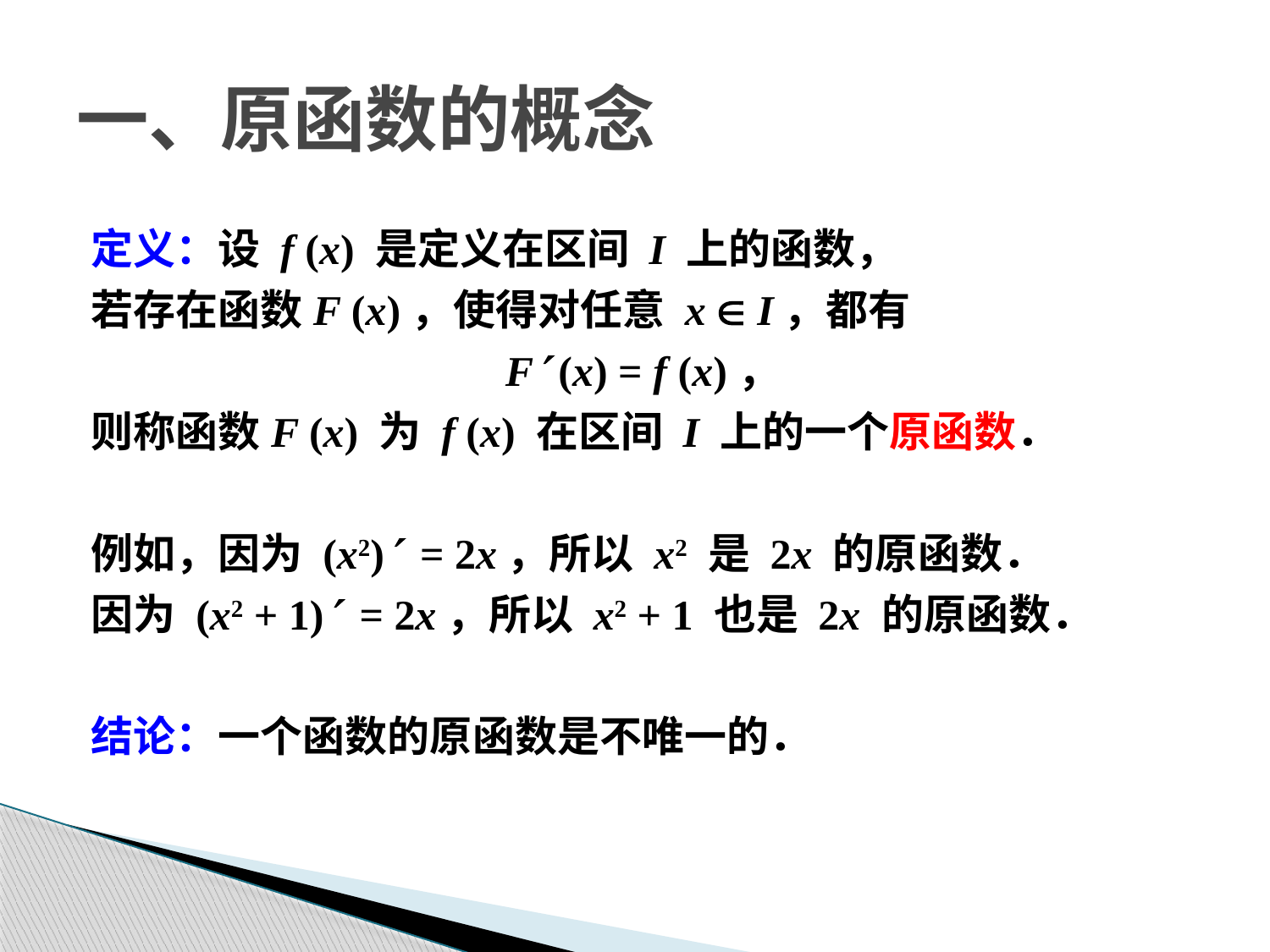

# 一、原函数的概念
定义：设 f (x) 是定义在区间 I 上的函数，
若存在函数F (x)，使得对任意 x ∈ I，都有
F′ (x) = f (x)，
则称函数F (x) 为 f (x) 在区间 I 上的一个原函数．

例如，因为 (x2)′  = 2x，所以 x2 是 2x 的原函数．
因为 (x2 + 1)′  = 2x，所以 x2 + 1 也是 2x 的原函数．

结论：一个函数的原函数是不唯一的．